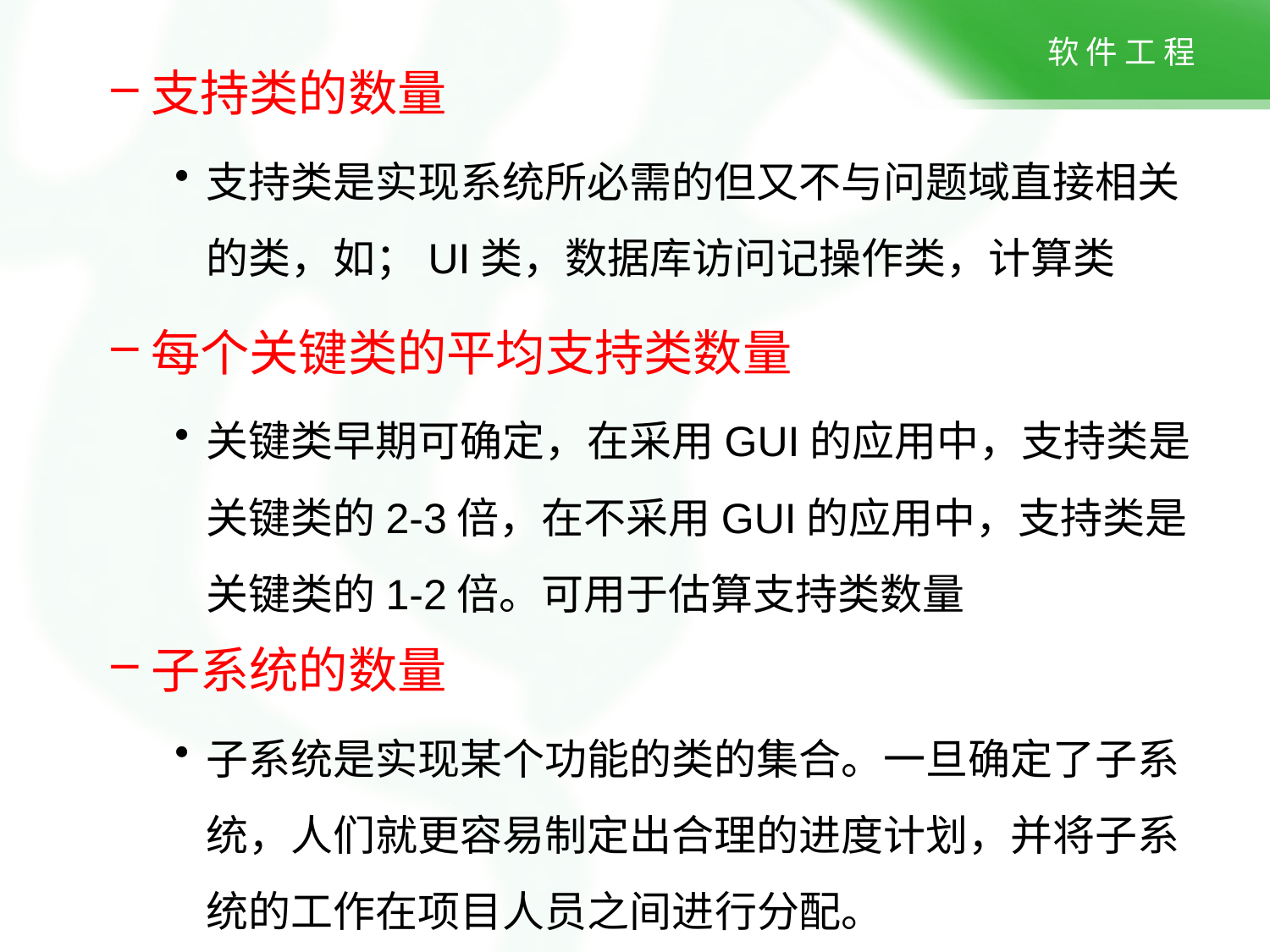

支持类的数量
支持类是实现系统所必需的但又不与问题域直接相关的类，如；UI类，数据库访问记操作类，计算类
每个关键类的平均支持类数量
关键类早期可确定，在采用GUI的应用中，支持类是关键类的2-3倍，在不采用GUI的应用中，支持类是关键类的1-2倍。可用于估算支持类数量
子系统的数量
子系统是实现某个功能的类的集合。一旦确定了子系统，人们就更容易制定出合理的进度计划，并将子系统的工作在项目人员之间进行分配。